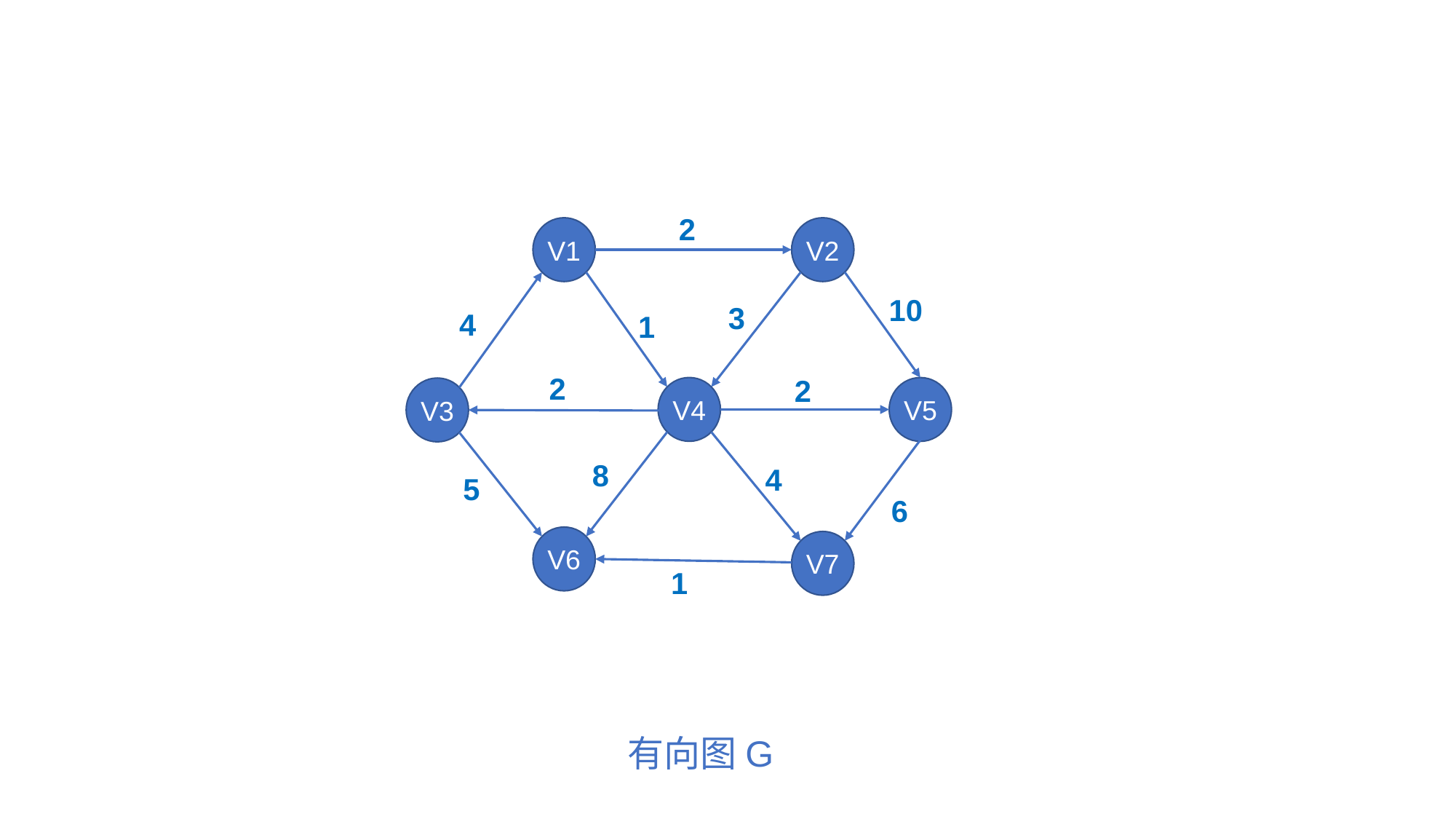

2
V1
V2
10
3
4
1
2
2
V4
V5
V3
8
4
5
6
V6
V7
1
有向图G